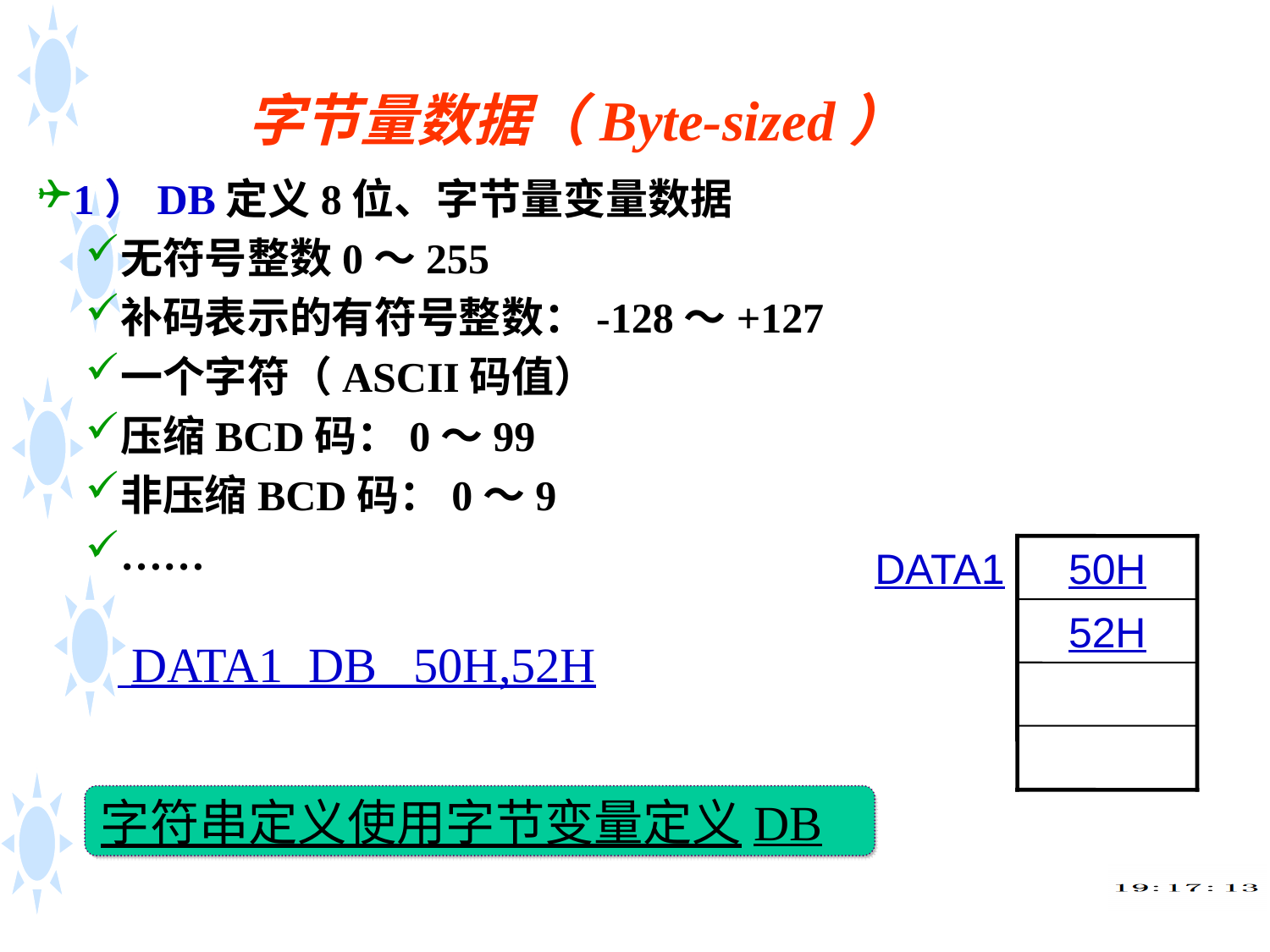

# 字节量数据（Byte-sized）
1）DB定义8位、字节量变量数据
无符号整数0～255
补码表示的有符号整数：-128～+127
一个字符（ASCII码值）
压缩BCD码：0～99
非压缩BCD码：0～9
……
DATA1

50H

52H

 DATA1  DB   50H,52H
字符串定义使用字节变量定义DB
62